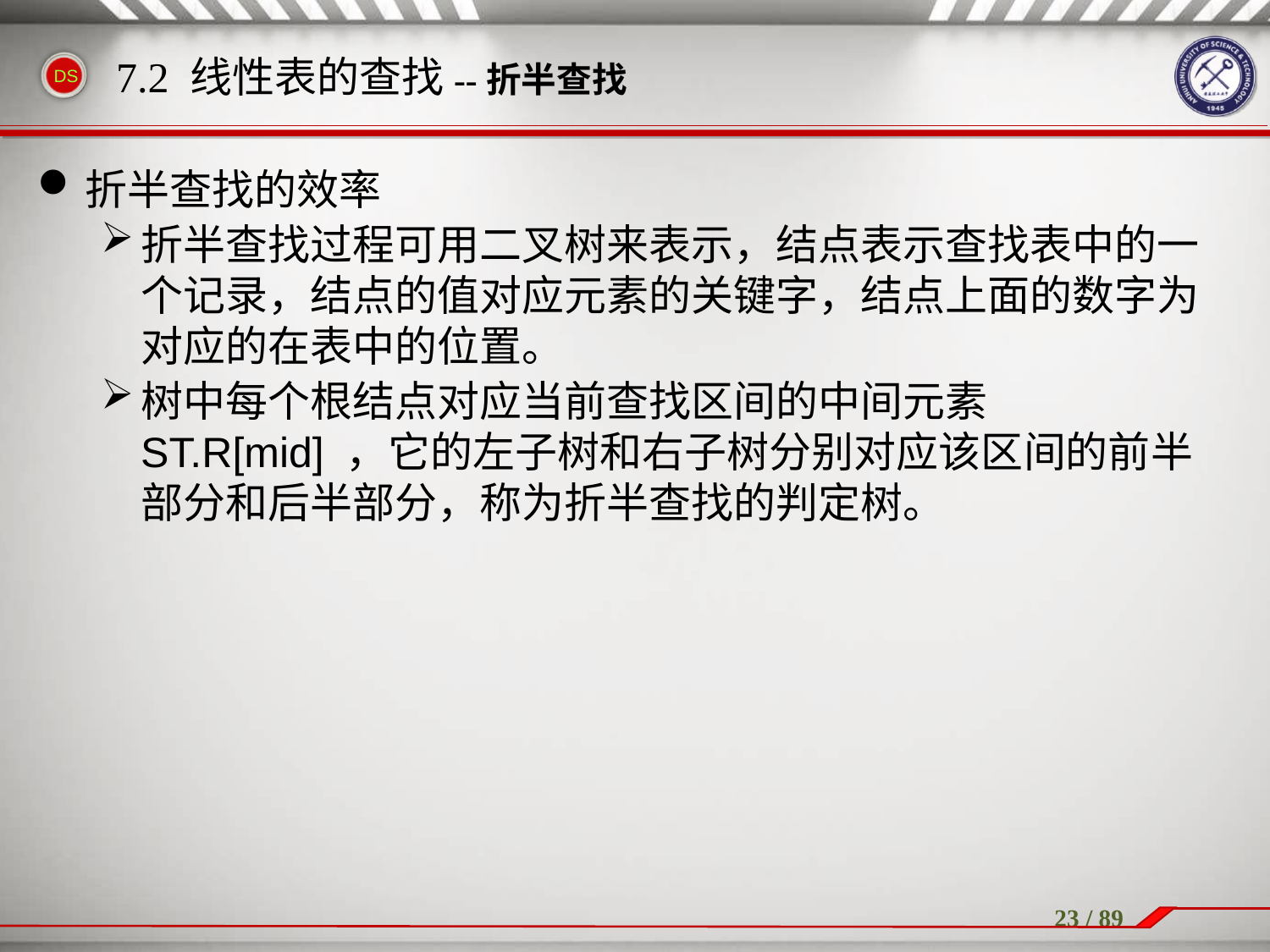

折半查找的效率
折半查找过程可用二叉树来表示，结点表示查找表中的一个记录，结点的值对应元素的关键字，结点上面的数字为对应的在表中的位置。
树中每个根结点对应当前查找区间的中间元素ST.R[mid] ，它的左子树和右子树分别对应该区间的前半部分和后半部分，称为折半查找的判定树。

7.2 线性表的查找--折半查找